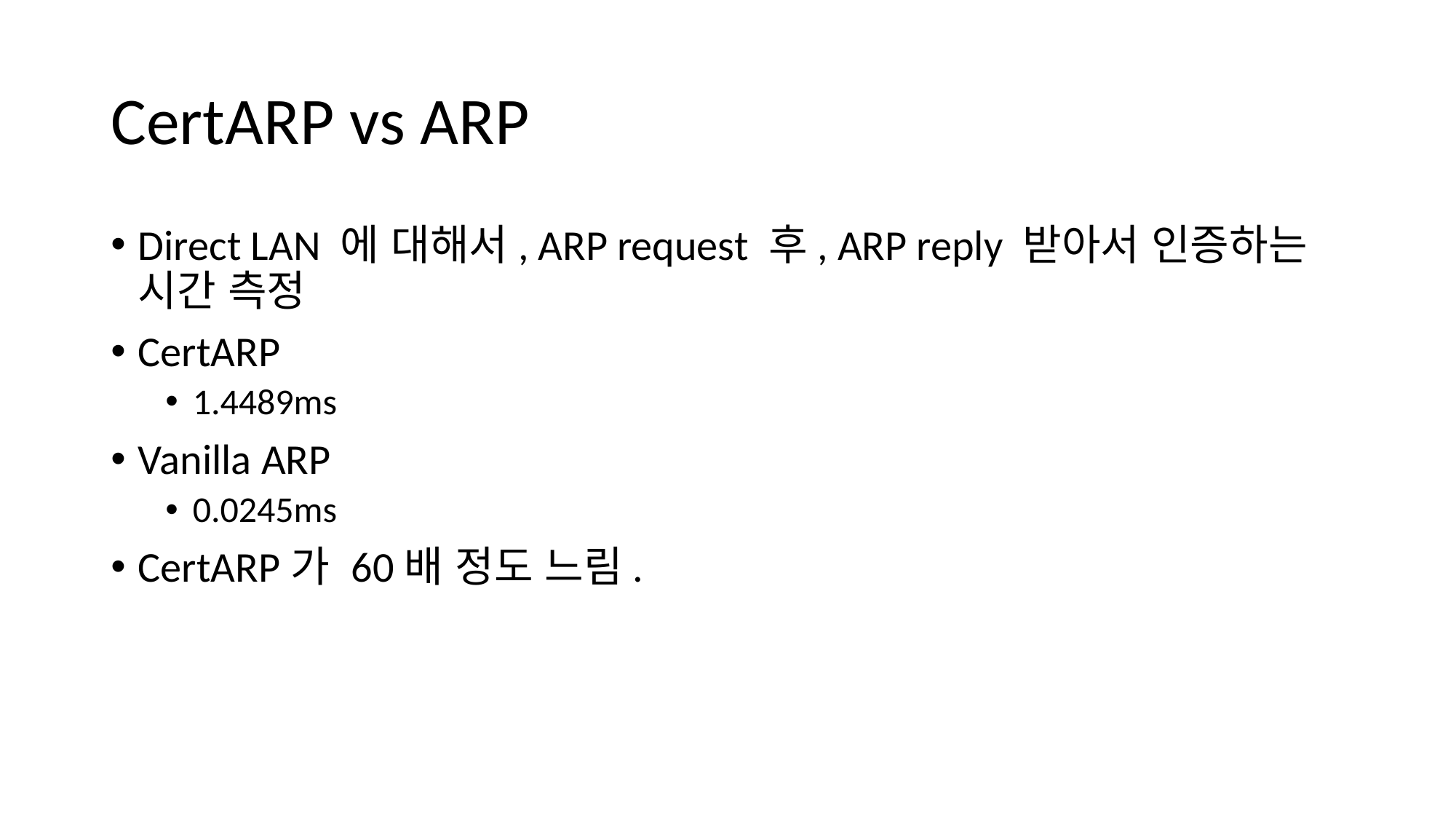

# CertARP vs ARP
Direct LAN 에 대해서, ARP request 후, ARP reply 받아서 인증하는 시간 측정
CertARP
1.4489ms
Vanilla ARP
0.0245ms
CertARP가 60배 정도 느림.